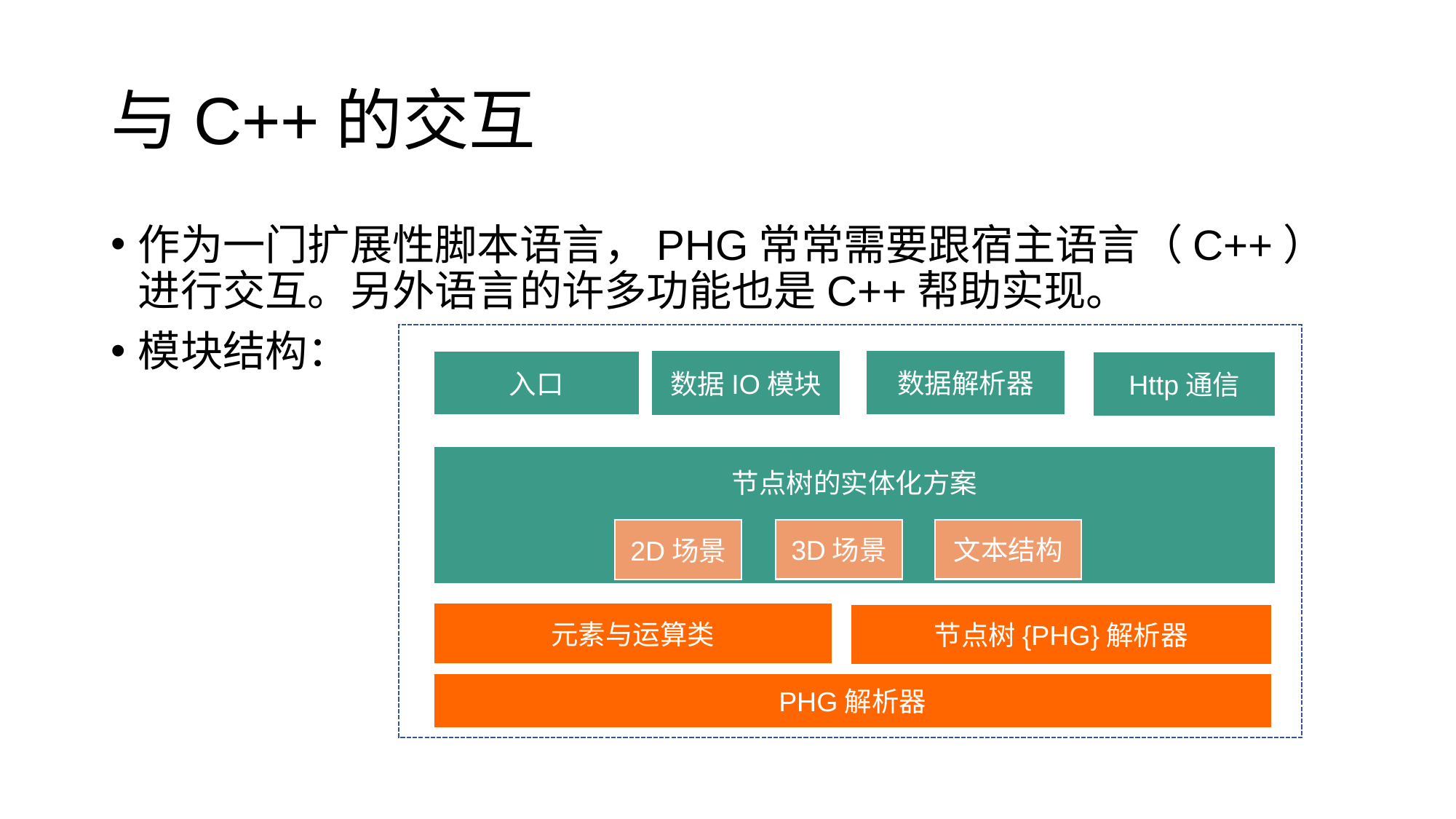

# 与C++的交互
作为一门扩展性脚本语言，PHG常常需要跟宿主语言（C++）进行交互。另外语言的许多功能也是C++帮助实现。
模块结构：

数据解析器
数据IO模块
入口
Http通信
节点树的实体化方案

3D场景
文本结构
2D场景
元素与运算类
节点树{PHG}解析器
PHG解析器